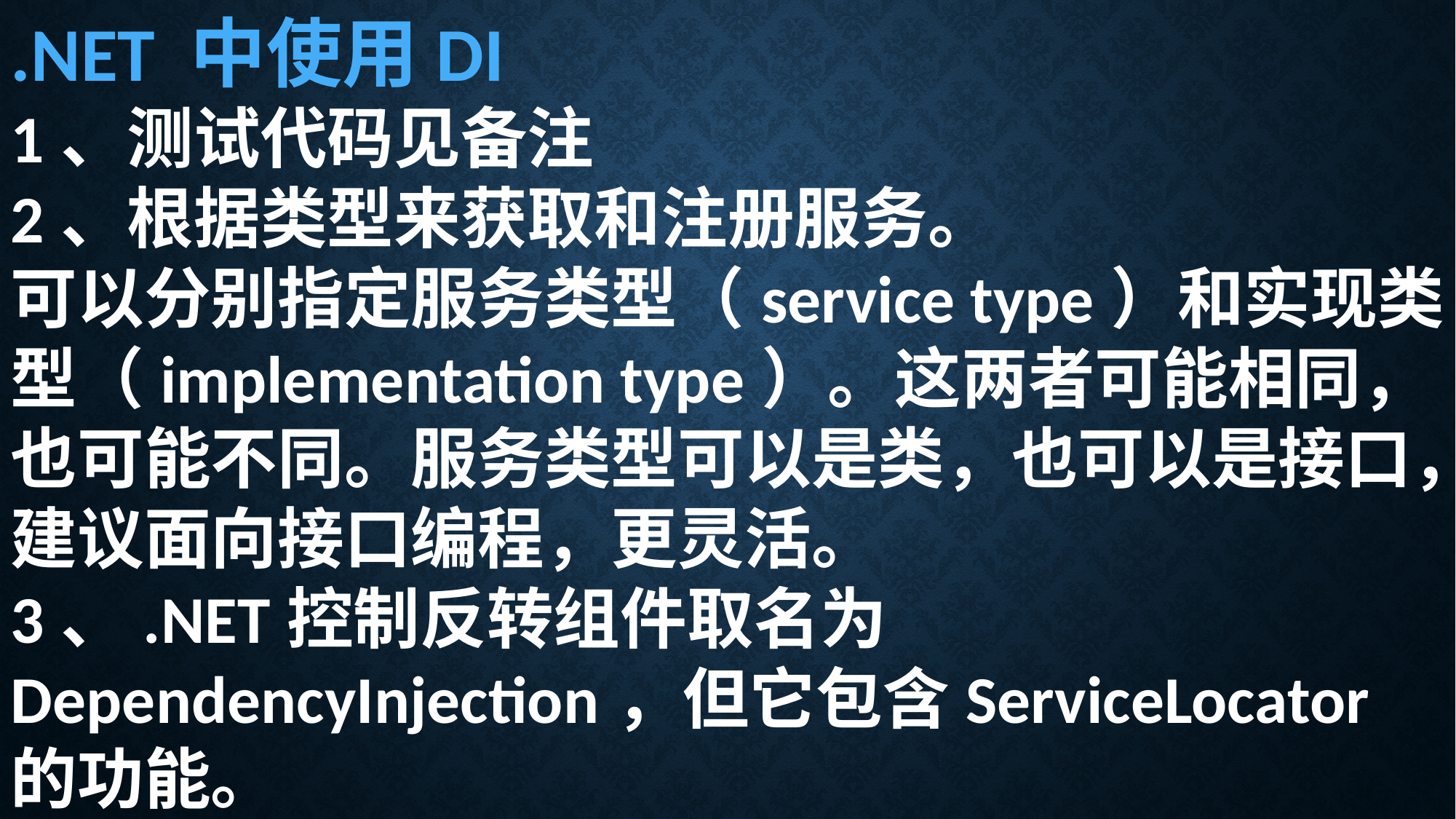

.NET 中使用DI
1、测试代码见备注
2、根据类型来获取和注册服务。
可以分别指定服务类型（service type）和实现类型（implementation type）。这两者可能相同，也可能不同。服务类型可以是类，也可以是接口，建议面向接口编程，更灵活。
3、.NET控制反转组件取名为DependencyInjection，但它包含ServiceLocator的功能。